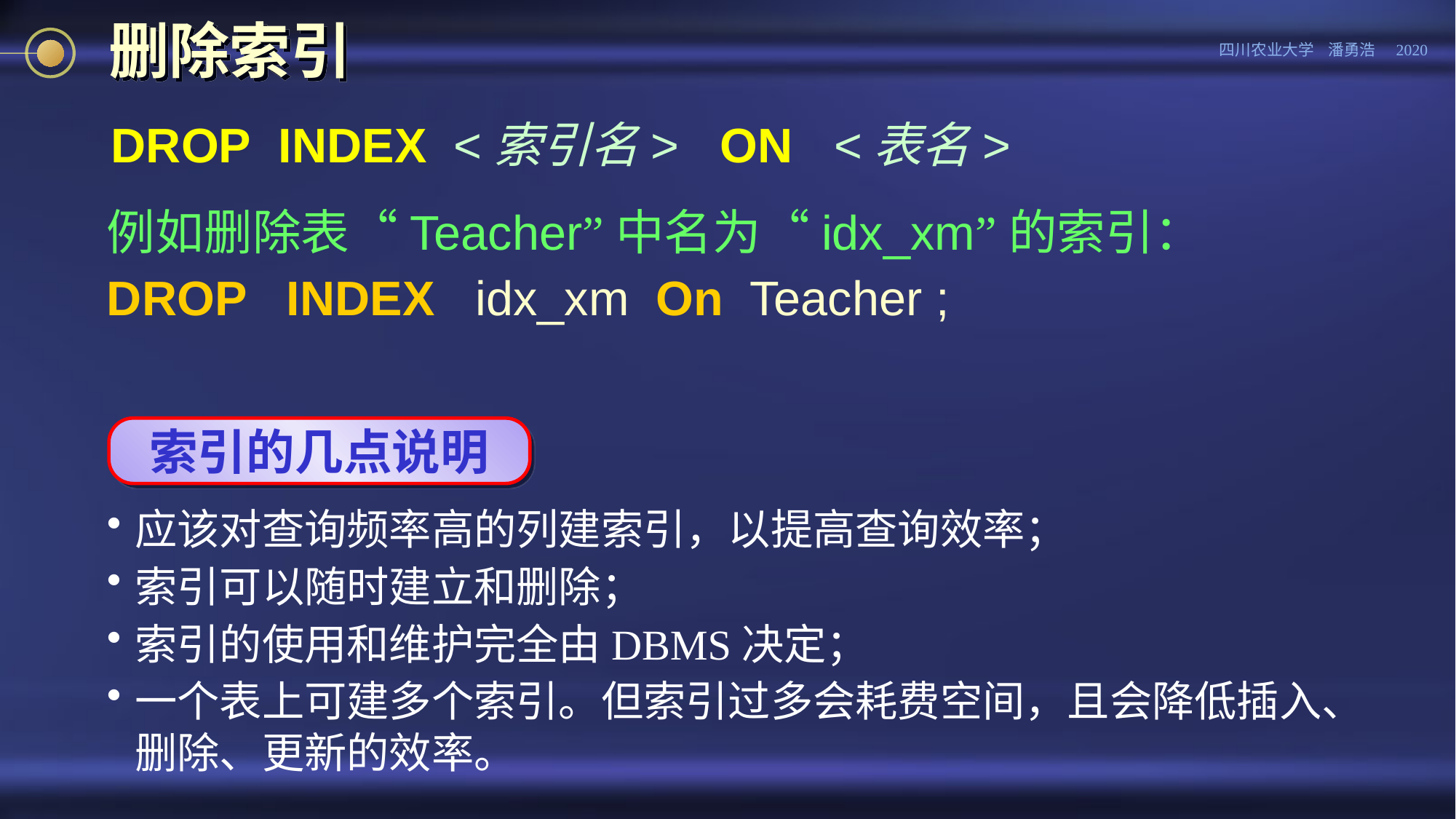

# 删除索引
DROP  INDEX  <索引名>   ON   <表名>
例如删除表“Teacher”中名为“idx_xm”的索引：
DROP   INDEX   idx_xm  On  Teacher ;
索引的几点说明
应该对查询频率高的列建索引，以提高查询效率；
索引可以随时建立和删除；
索引的使用和维护完全由DBMS决定；
一个表上可建多个索引。但索引过多会耗费空间，且会降低插入、删除、更新的效率。